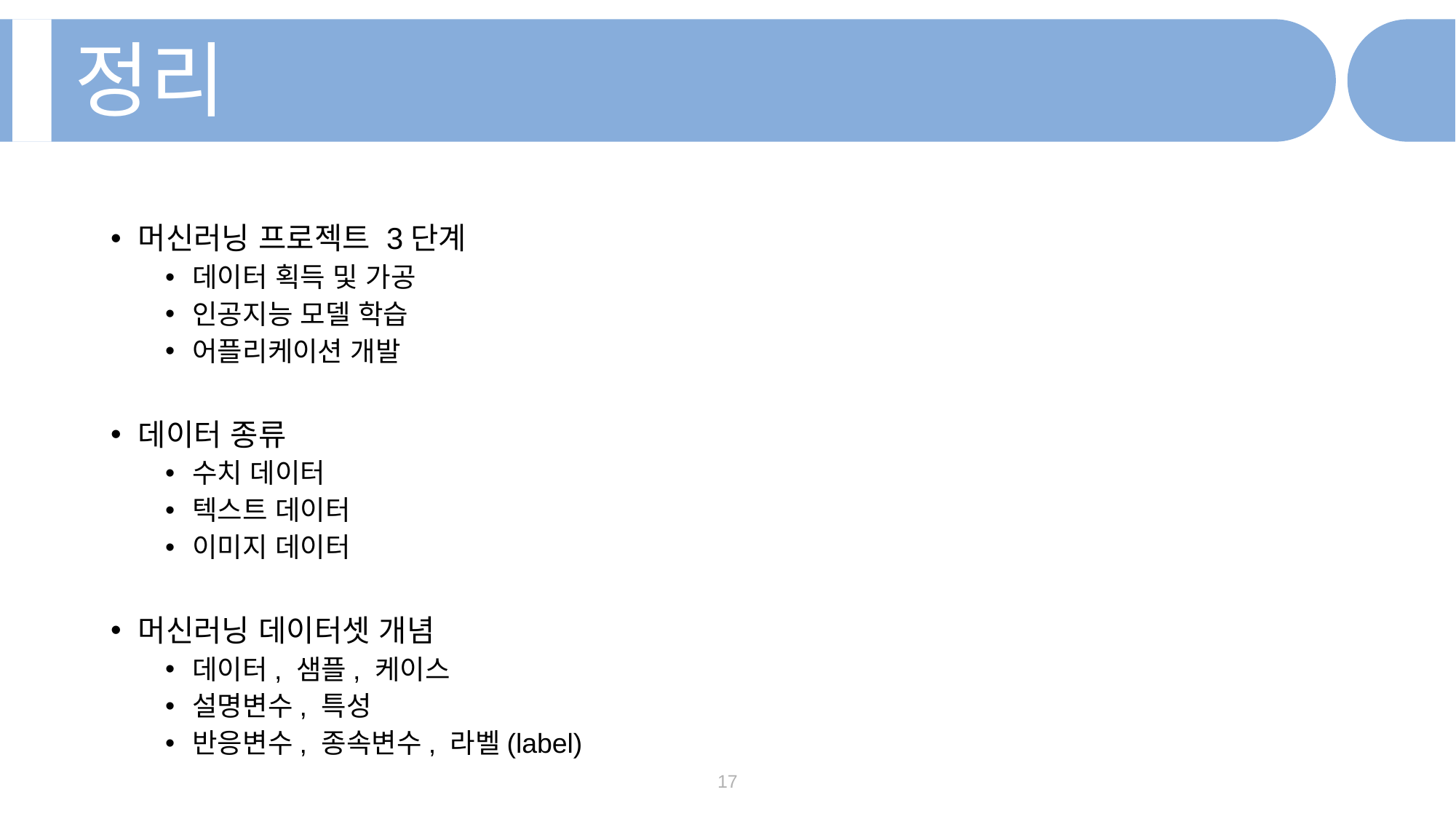

정리
머신러닝 프로젝트 3단계
데이터 획득 및 가공
인공지능 모델 학습
어플리케이션 개발

데이터 종류
수치 데이터
텍스트 데이터
이미지 데이터

머신러닝 데이터셋 개념
데이터, 샘플, 케이스
설명변수, 특성
반응변수, 종속변수, 라벨(label)

17